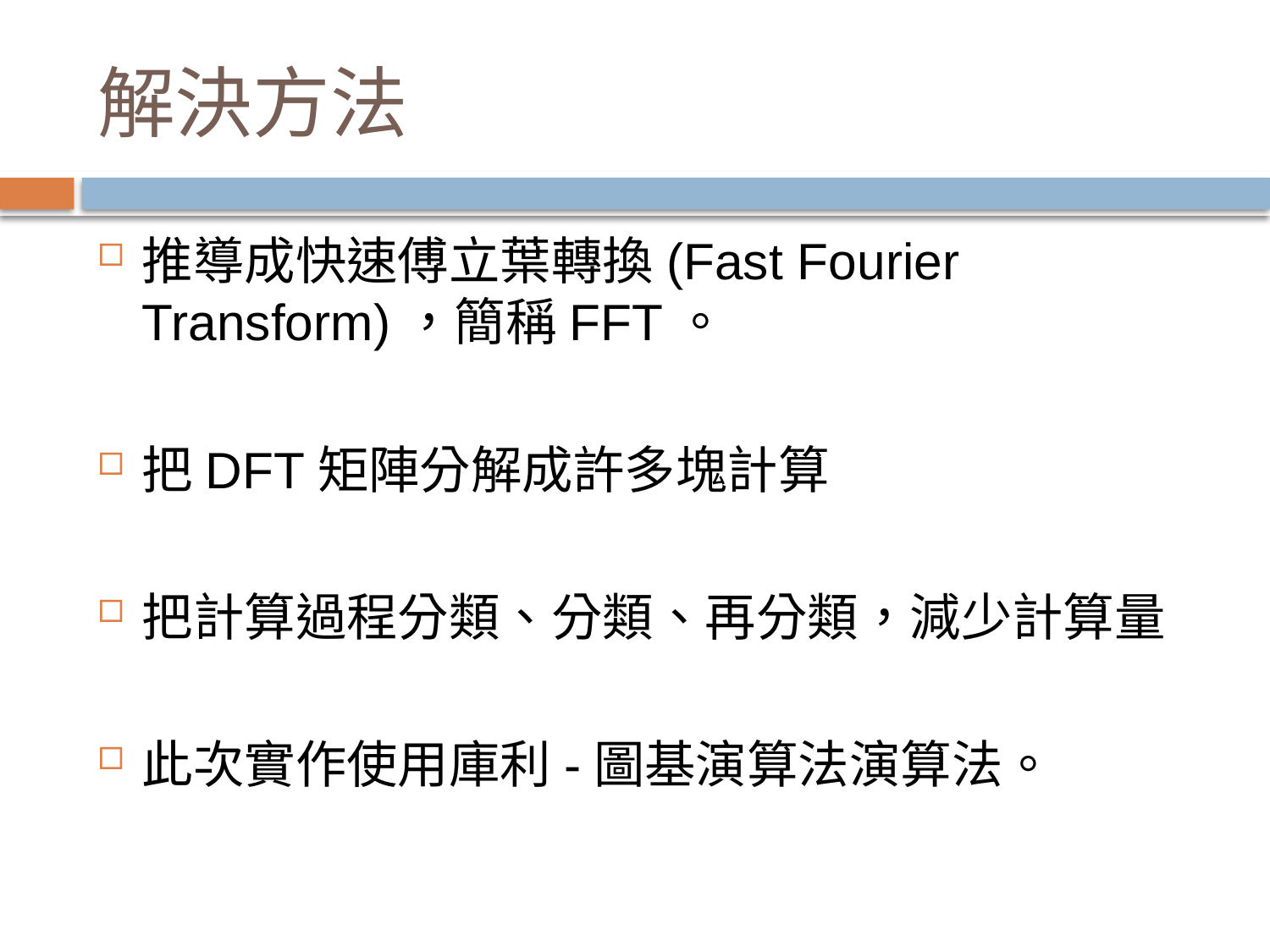

# 解決方法
推導成快速傅立葉轉換(Fast Fourier Transform)，簡稱FFT。

把DFT矩陣分解成許多塊計算

把計算過程分類、分類、再分類，減少計算量

此次實作使用庫利-圖基演算法演算法。